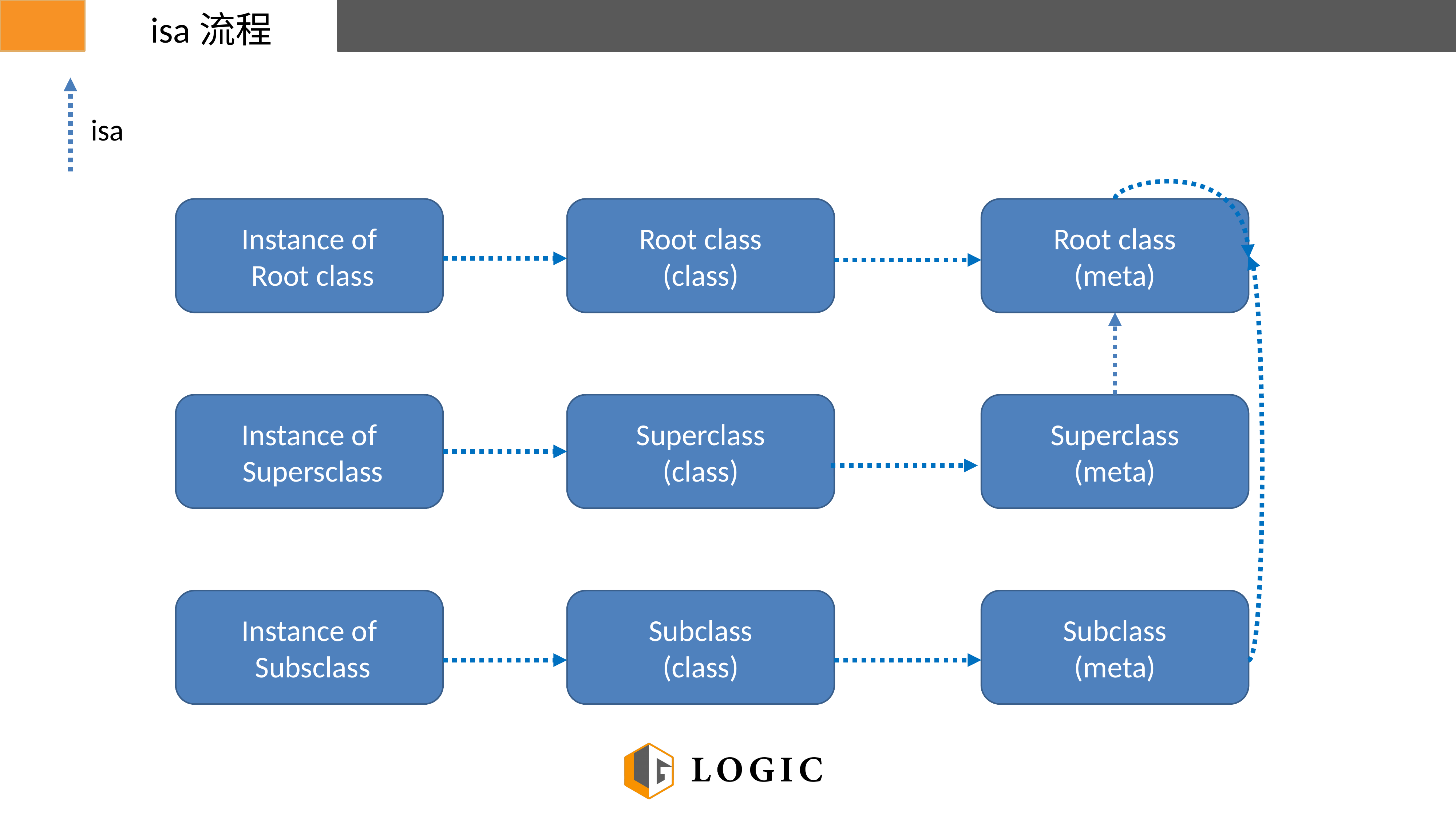

isa流程
isa
Instance of
 Root class
Root class
(class)
Root class
(meta)
Instance of
 Supersclass
Superclass
(class)
Superclass
(meta)
Instance of
 Subsclass
Subclass
(class)
Subclass
(meta)